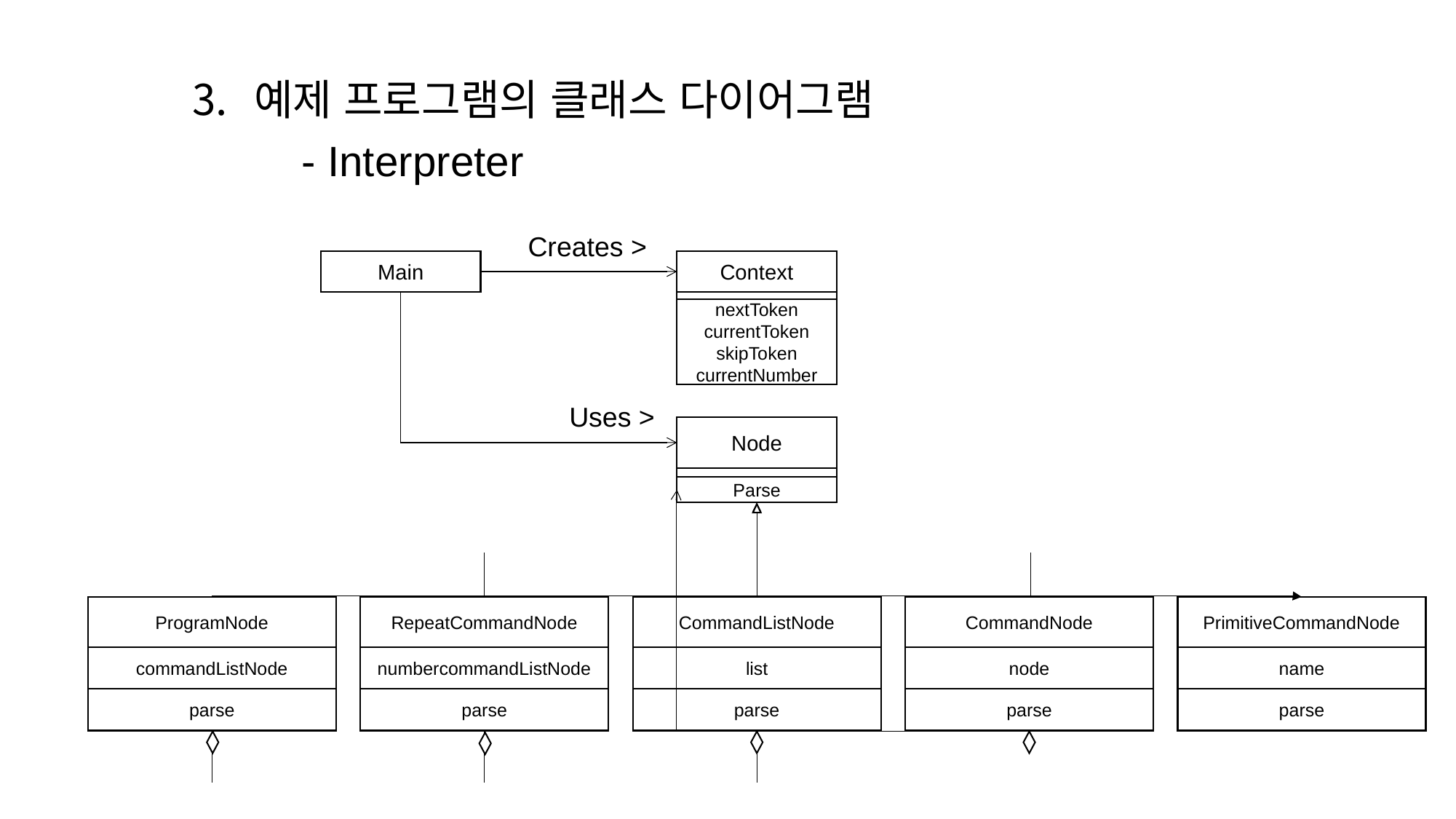

예제 프로그램의 클래스 다이어그램
	- Interpreter
Creates >
Main
Context

nextToken
currentToken
skipToken
currentNumber
Uses >
Node

Parse

ProgramNode
commandListNode
parse
RepeatCommandNode
numbercommandListNode
parse
CommandListNode
list
parse
CommandNode
node
parse
PrimitiveCommandNode
name
parse